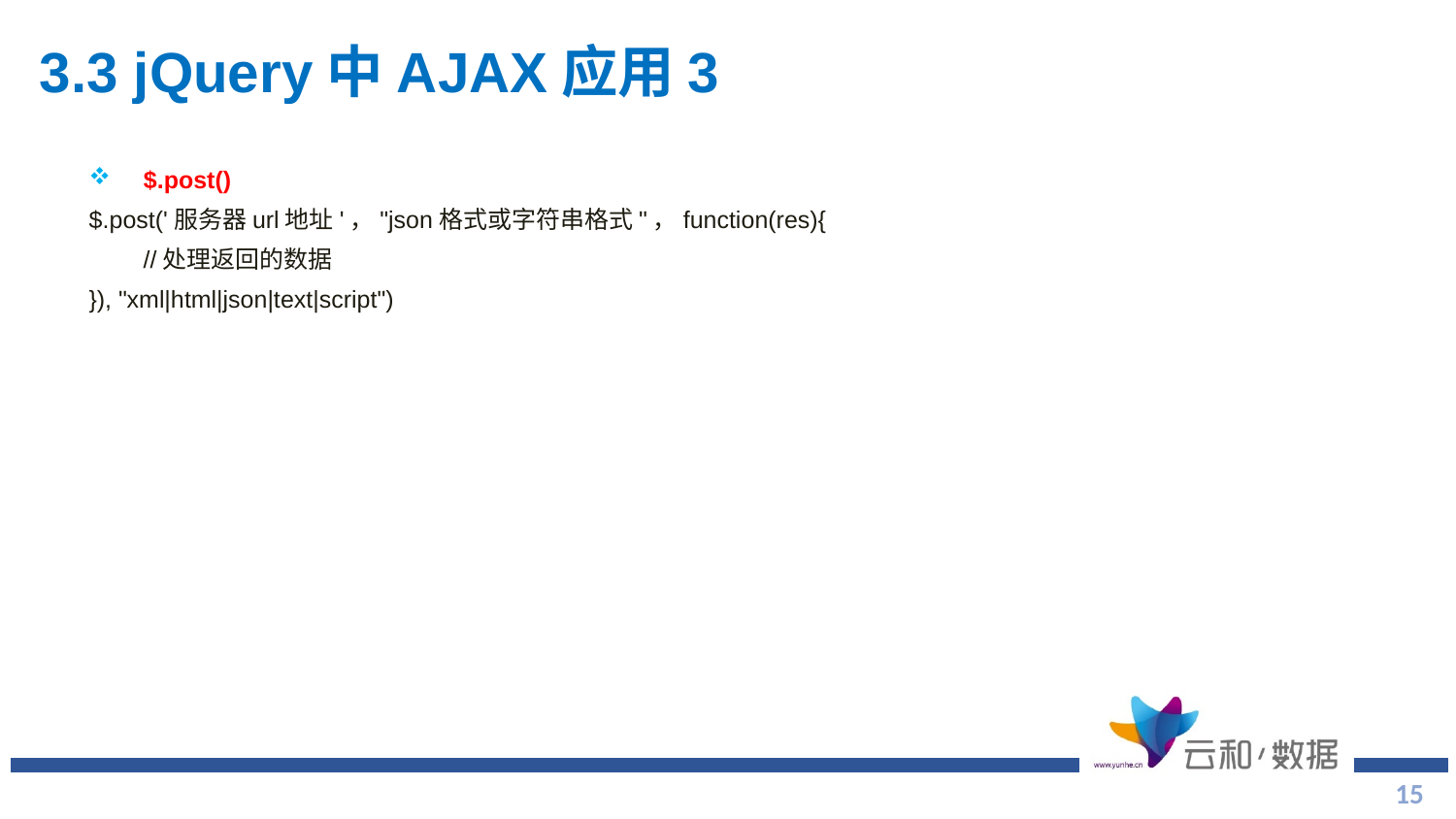

# 3.3 jQuery中AJAX应用3
$.post()
$.post('服务器url地址'，"json格式或字符串格式"，function(res){
        //处理返回的数据
}), "xml|html|json|text|script")

15